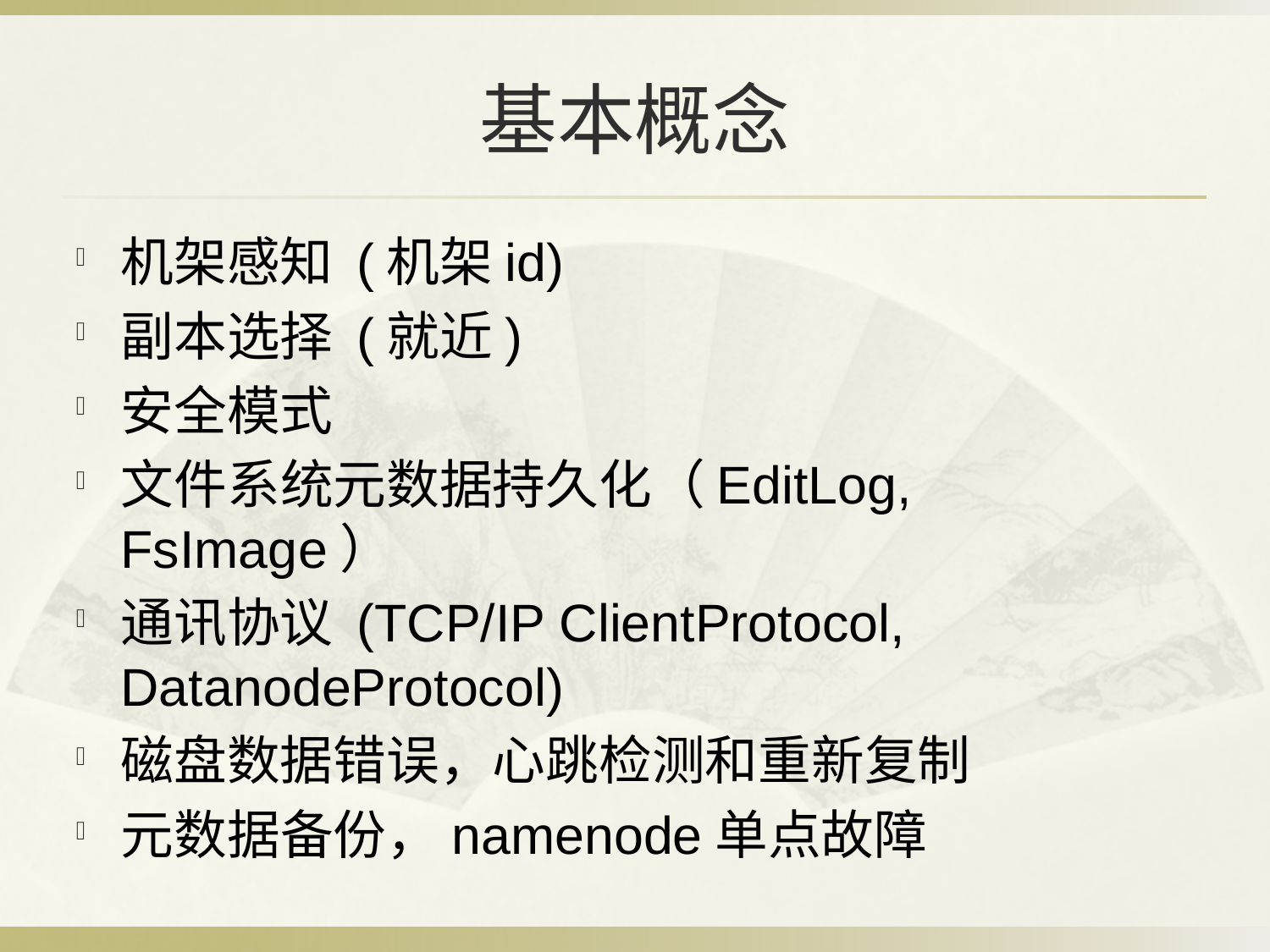

# 基本概念
机架感知 (机架id)
副本选择 (就近)
安全模式
文件系统元数据持久化（EditLog, FsImage）
通讯协议 (TCP/IP ClientProtocol, DatanodeProtocol)
磁盘数据错误，心跳检测和重新复制
元数据备份，namenode单点故障